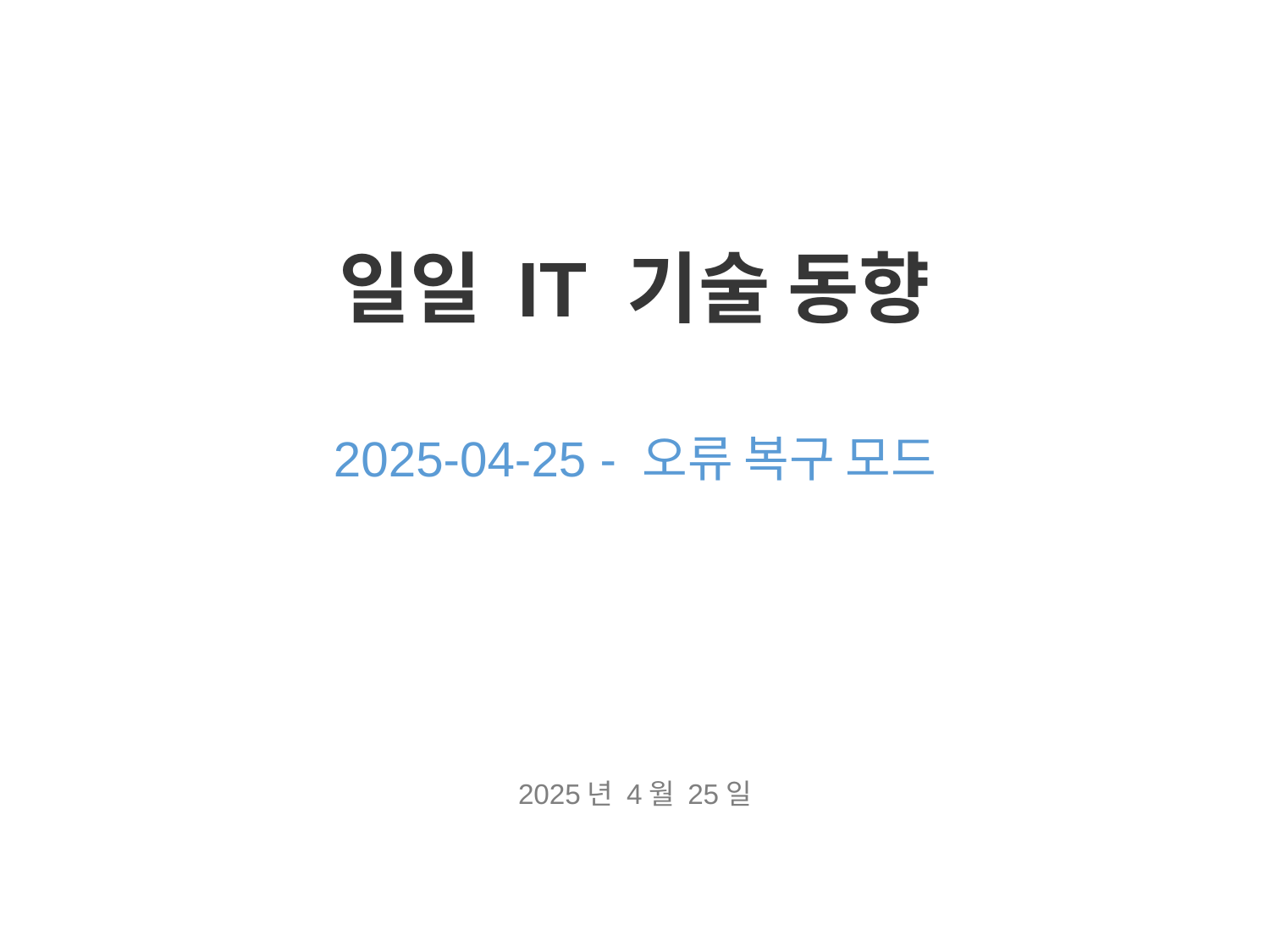

일일 IT 기술 동향
2025-04-25 - 오류 복구 모드
2025년 4월 25일